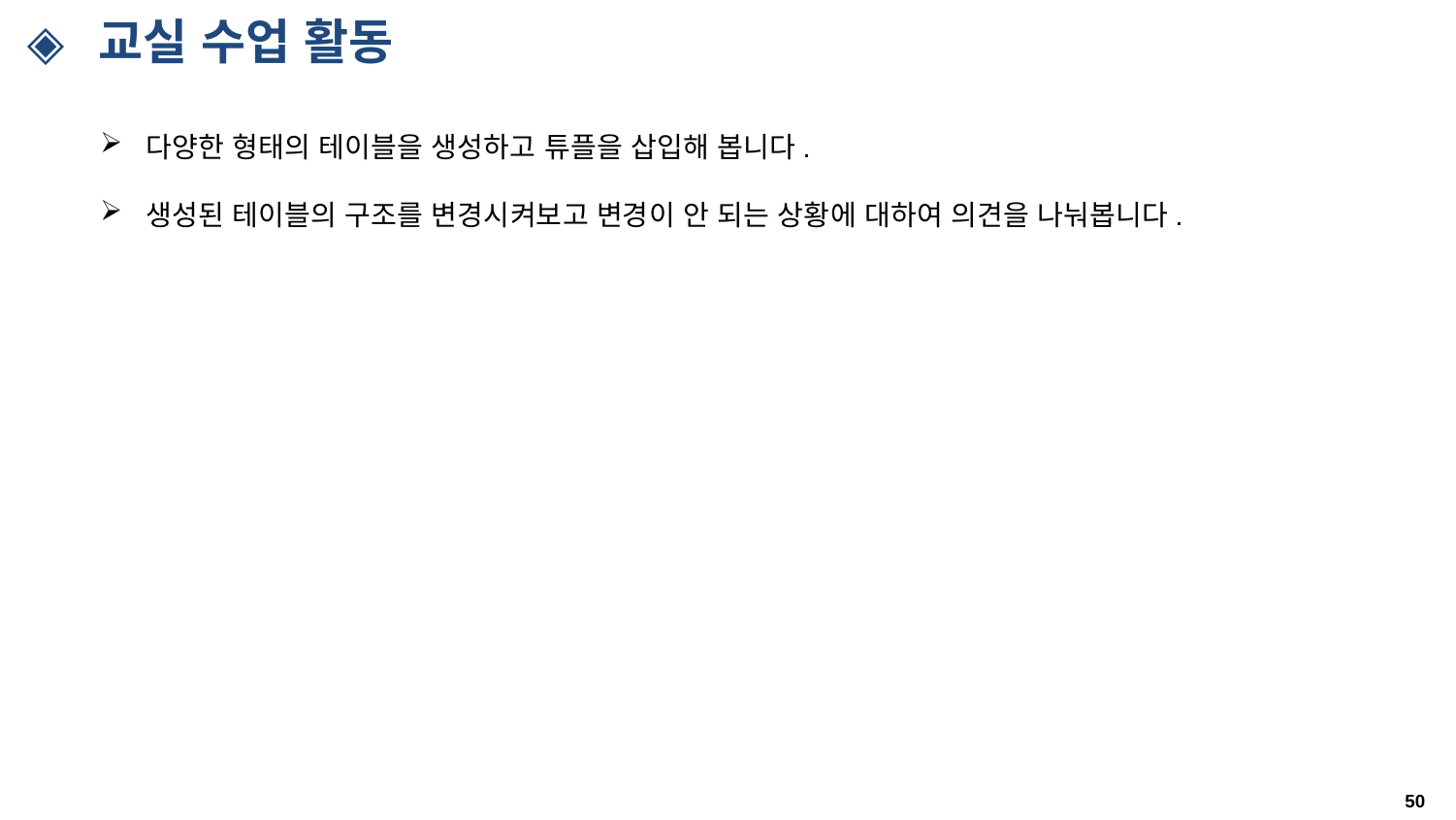

# 교실 수업 활동
다양한 형태의 테이블을 생성하고 튜플을 삽입해 봅니다.
생성된 테이블의 구조를 변경시켜보고 변경이 안 되는 상황에 대하여 의견을 나눠봅니다.